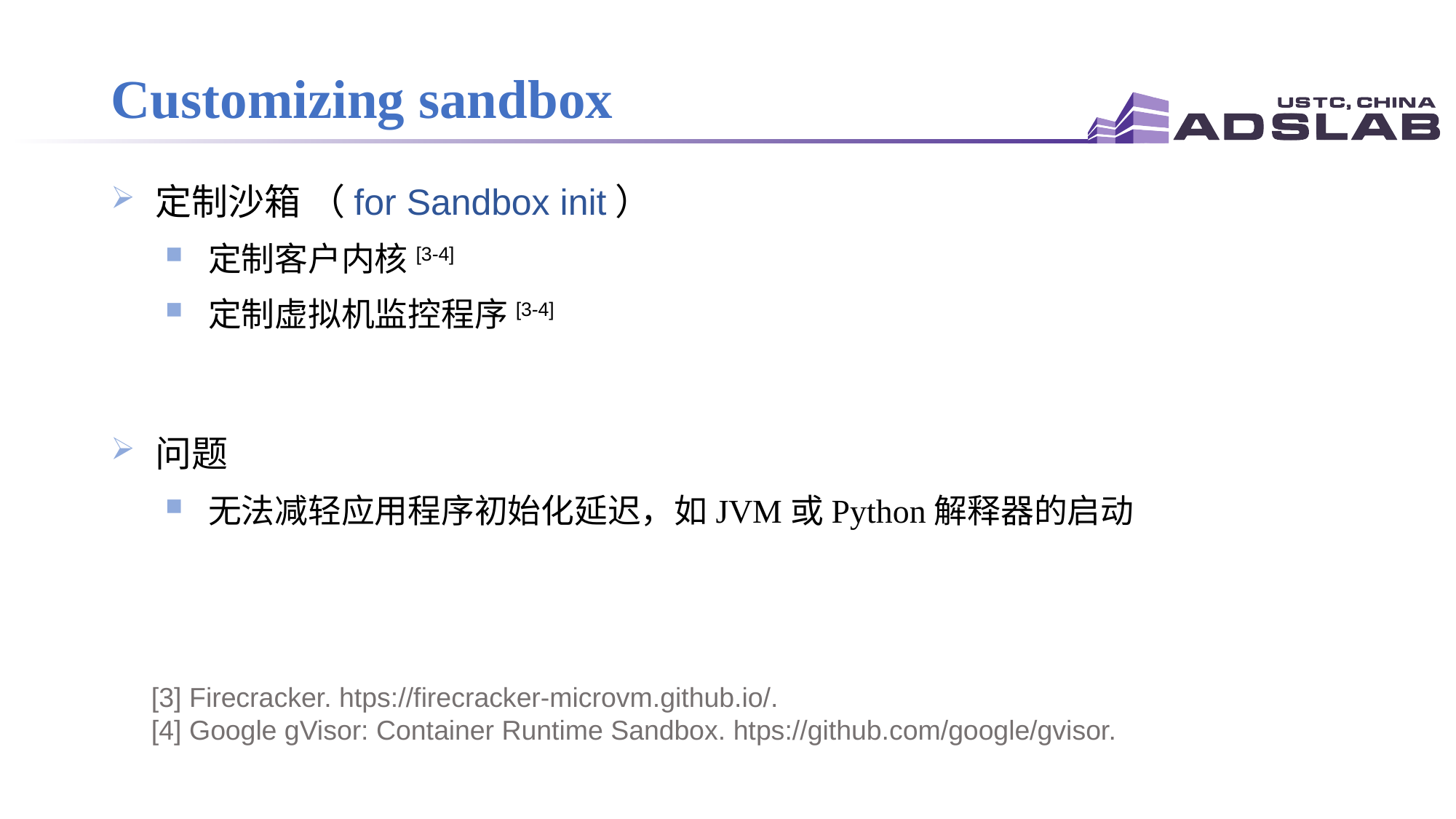

# Customizing sandbox
 定制沙箱 （for Sandbox init）
 定制客户内核[3-4]
 定制虚拟机监控程序[3-4]

 问题
 无法减轻应用程序初始化延迟，如JVM或Python解释器的启动

[3] Firecracker. htps://firecracker-microvm.github.io/.
[4] Google gVisor: Container Runtime Sandbox. htps://github.com/google/gvisor.